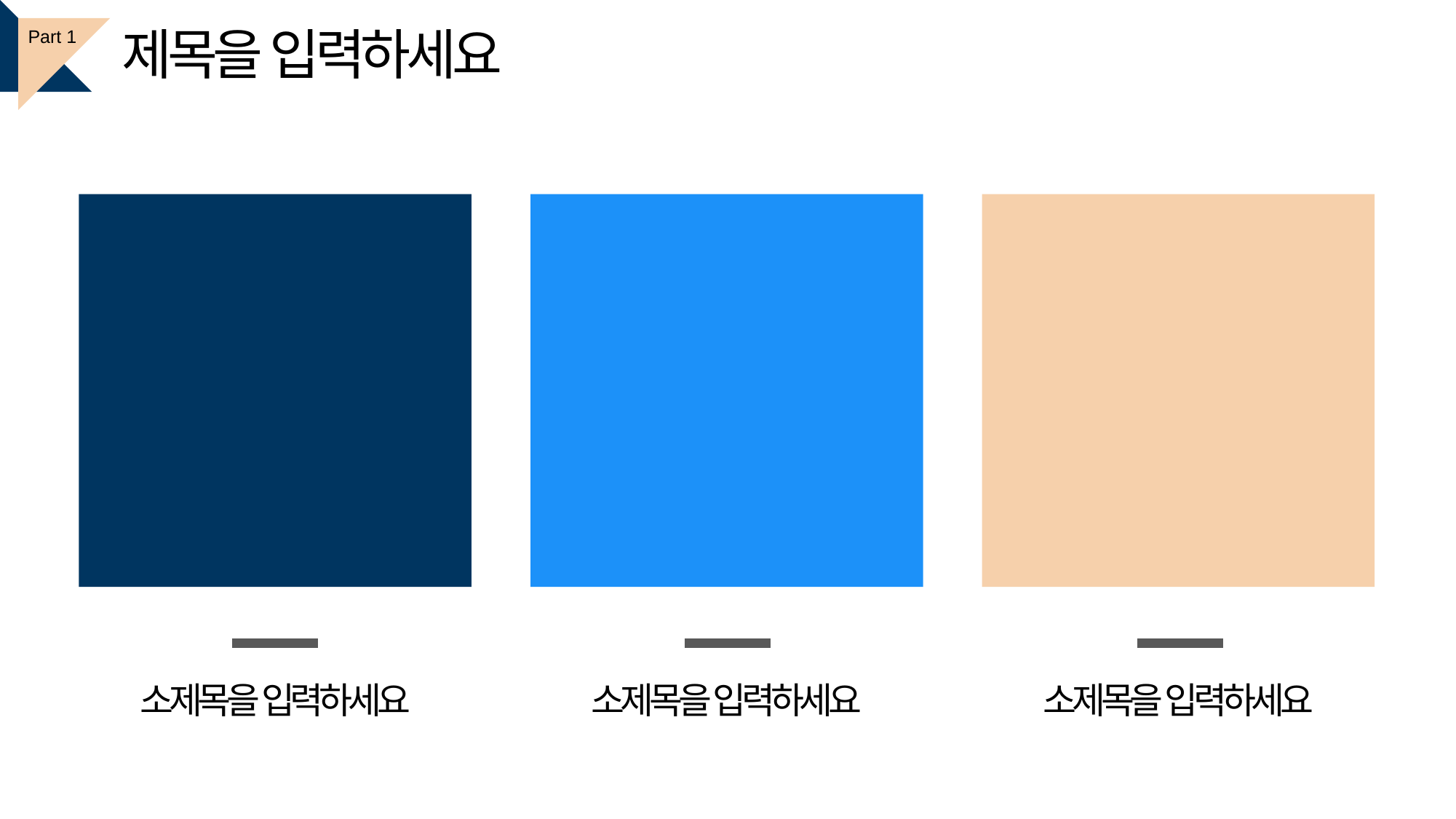

제목을 입력하세요

Part 1

소제목을 입력하세요
소제목을 입력하세요
소제목을 입력하세요